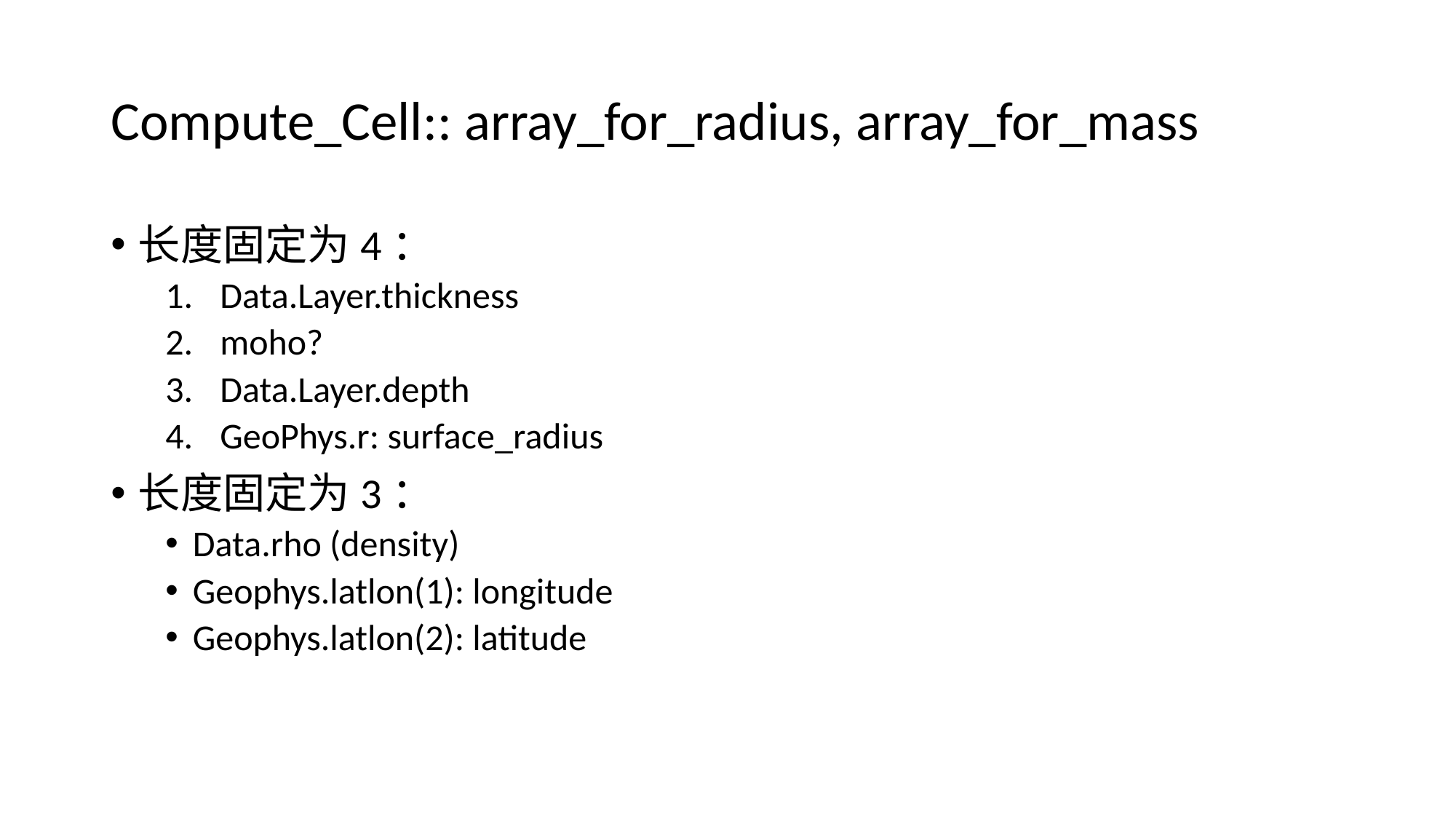

# Compute_Cell:: array_for_radius, array_for_mass
长度固定为4：
Data.Layer.thickness
moho?
Data.Layer.depth
GeoPhys.r: surface_radius
长度固定为3：
Data.rho (density)
Geophys.latlon(1): longitude
Geophys.latlon(2): latitude